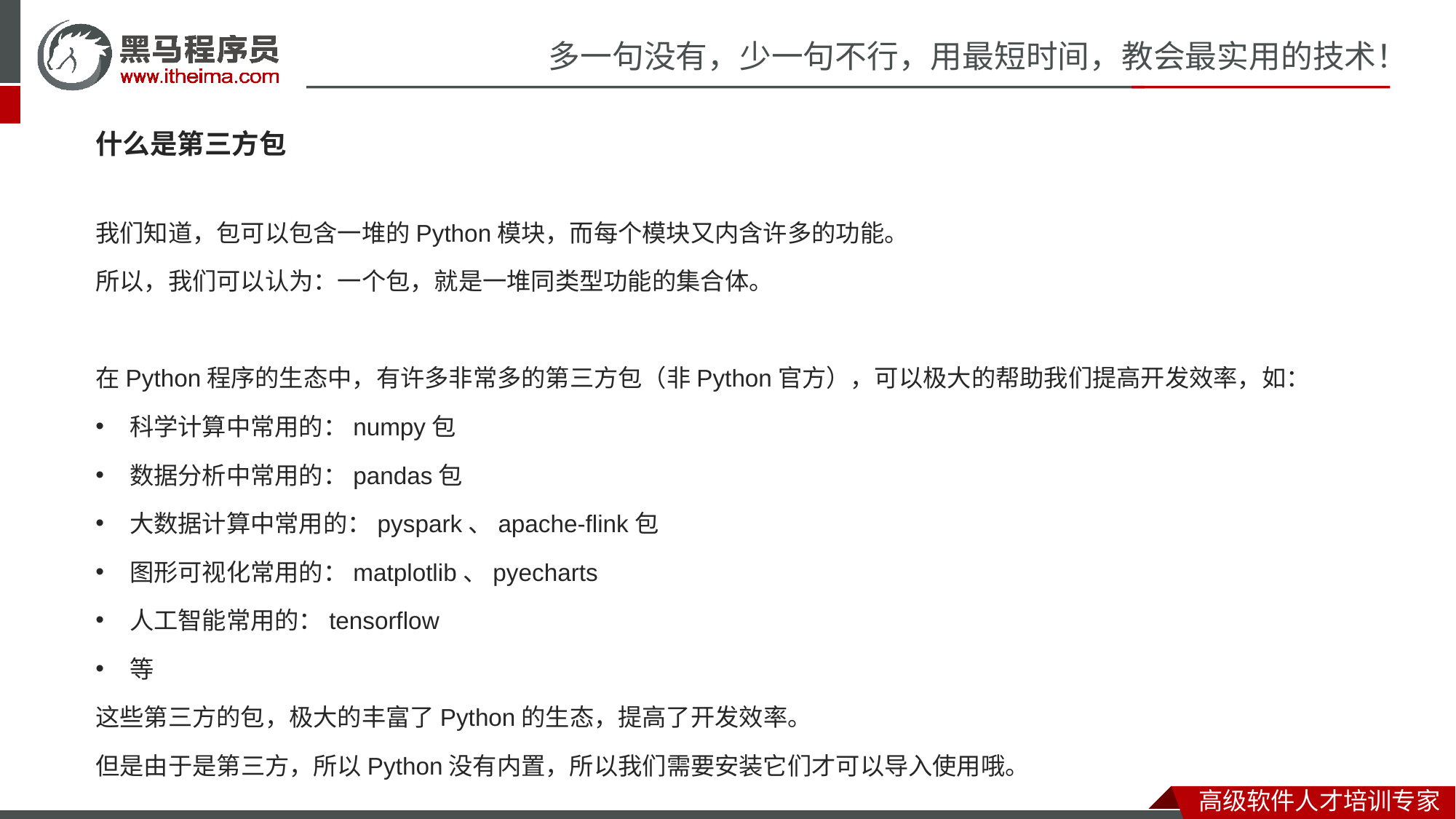

什么是第三方包
我们知道，包可以包含一堆的Python模块，而每个模块又内含许多的功能。
所以，我们可以认为：一个包，就是一堆同类型功能的集合体。

在Python程序的生态中，有许多非常多的第三方包（非Python官方），可以极大的帮助我们提高开发效率，如：
科学计算中常用的：numpy包
数据分析中常用的：pandas包
大数据计算中常用的：pyspark、apache-flink包
图形可视化常用的：matplotlib、pyecharts
人工智能常用的：tensorflow
等
这些第三方的包，极大的丰富了Python的生态，提高了开发效率。
但是由于是第三方，所以Python没有内置，所以我们需要安装它们才可以导入使用哦。